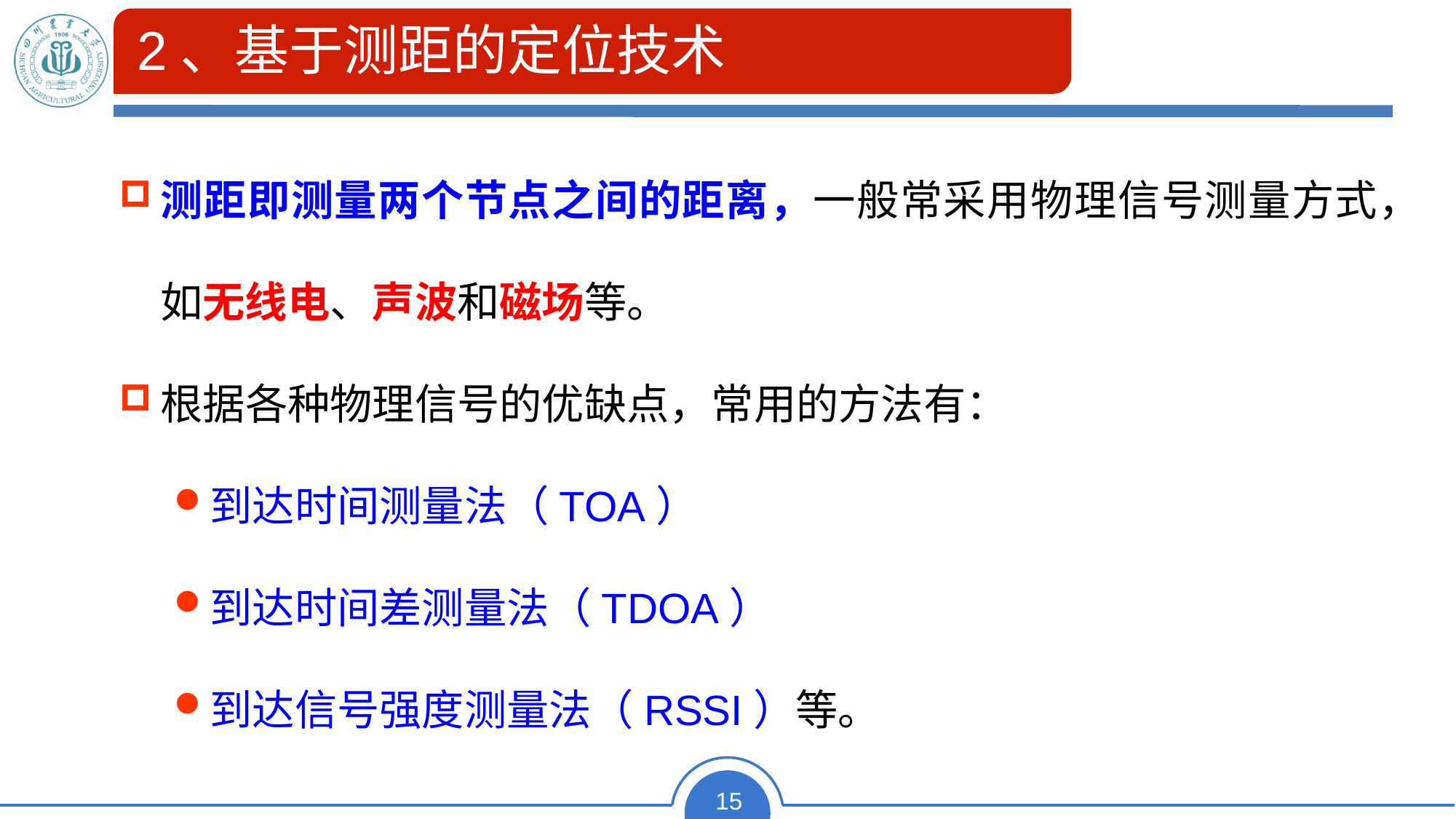

# 2、基于测距的定位技术
测距即测量两个节点之间的距离，一般常采用物理信号测量方式，如无线电、声波和磁场等。
根据各种物理信号的优缺点，常用的方法有：
到达时间测量法（TOA）
到达时间差测量法（TDOA）
到达信号强度测量法（RSSI）等。